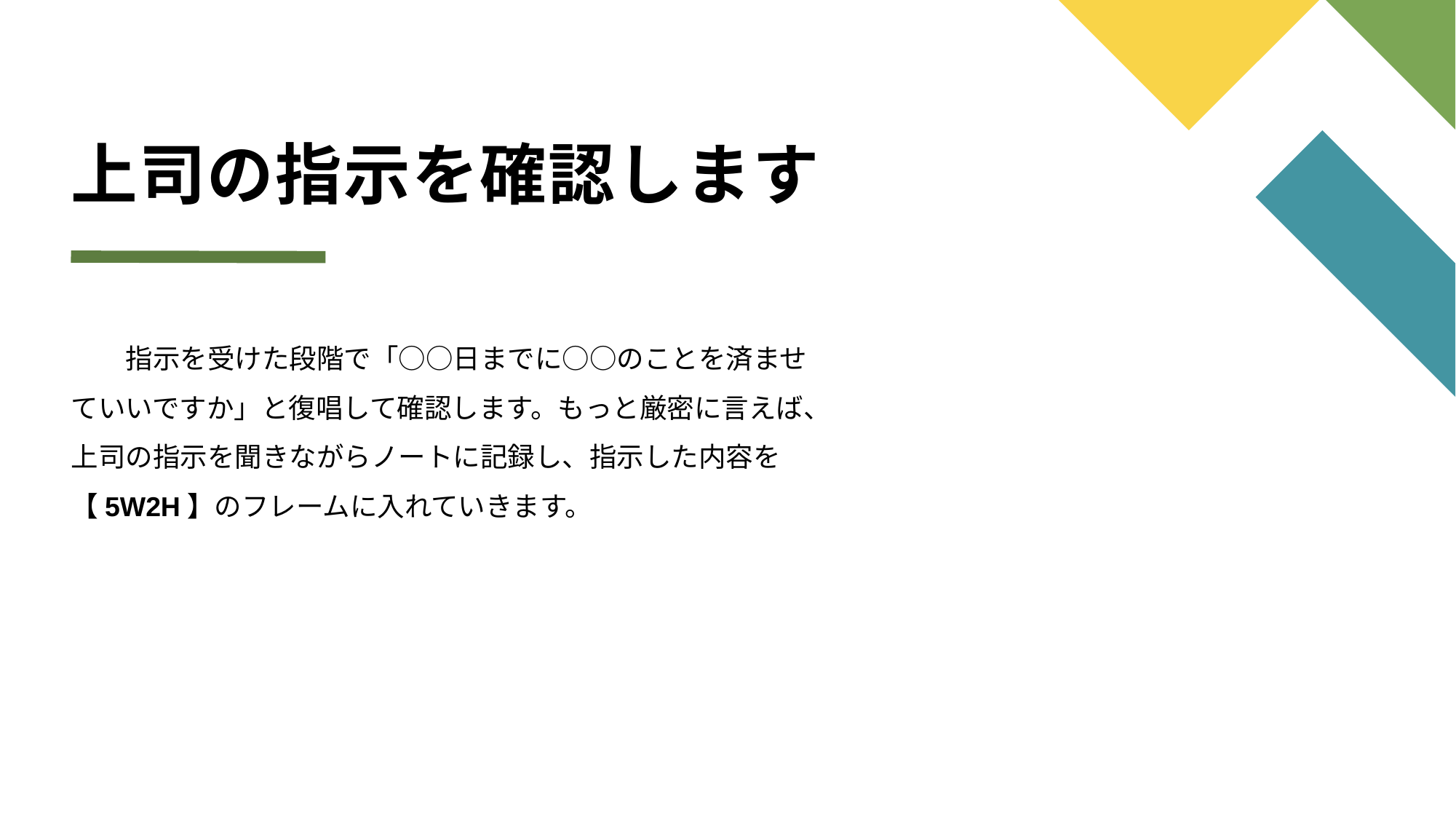

# 上司の指示を確認します
　　指示を受けた段階で「○○日までに○○のことを済ませていいですか」と復唱して確認します。もっと厳密に言えば、上司の指示を聞きながらノートに記録し、指示した内容を【5W2H】のフレームに入れていきます。